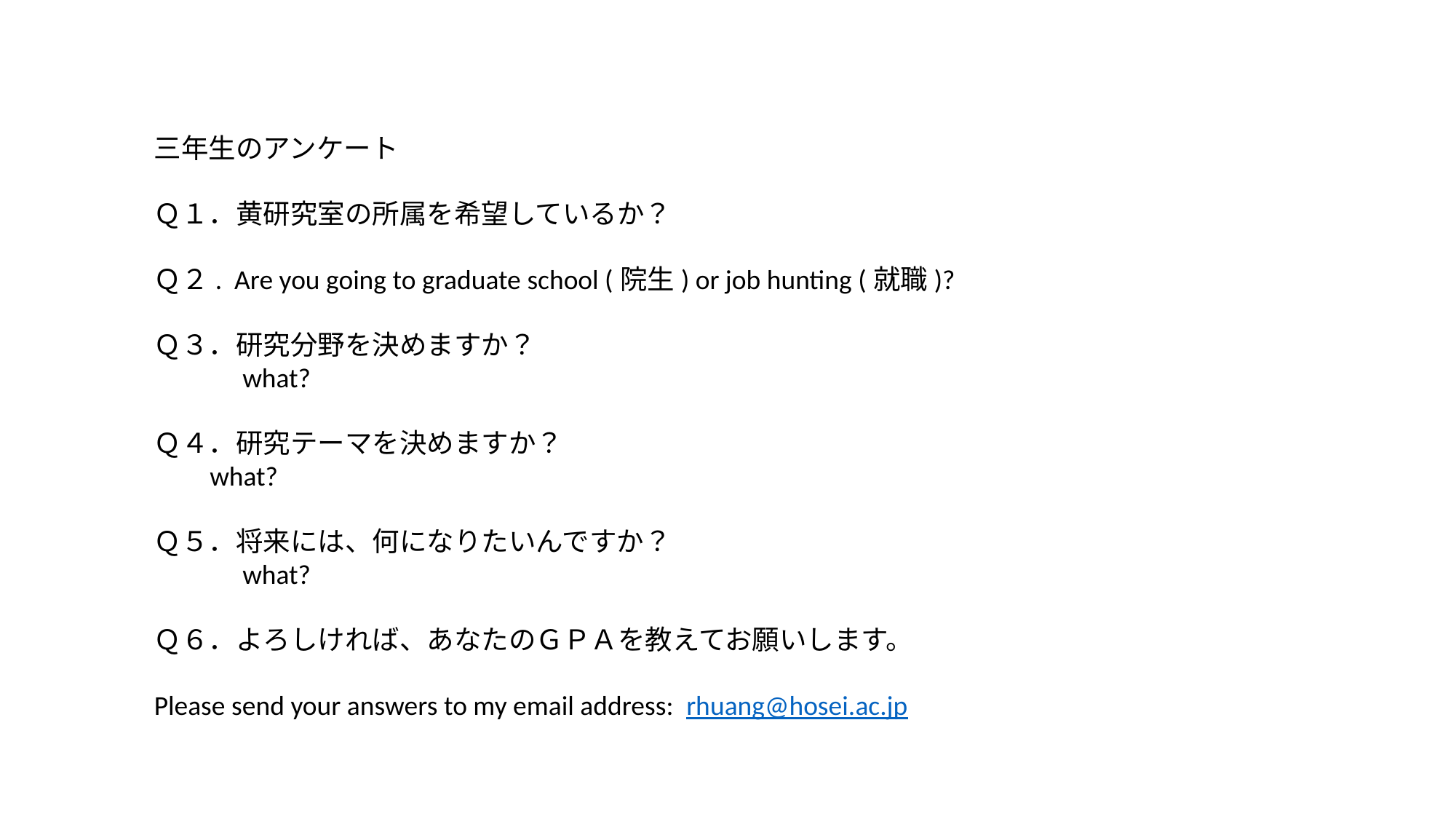

三年生のアンケート

Ｑ１．黄研究室の所属を希望しているか？

Ｑ２.  Are you going to graduate school (院生) or job hunting (就職)?

Ｑ３．研究分野を決めますか？
　　　what?

Ｑ４．研究テーマを決めますか？
         what?

Ｑ５．将来には、何になりたいんですか？
　　　what?

Ｑ６．よろしければ、あなたのＧＰＡを教えてお願いします。

Please send your answers to my email address:  rhuang@hosei.ac.jp